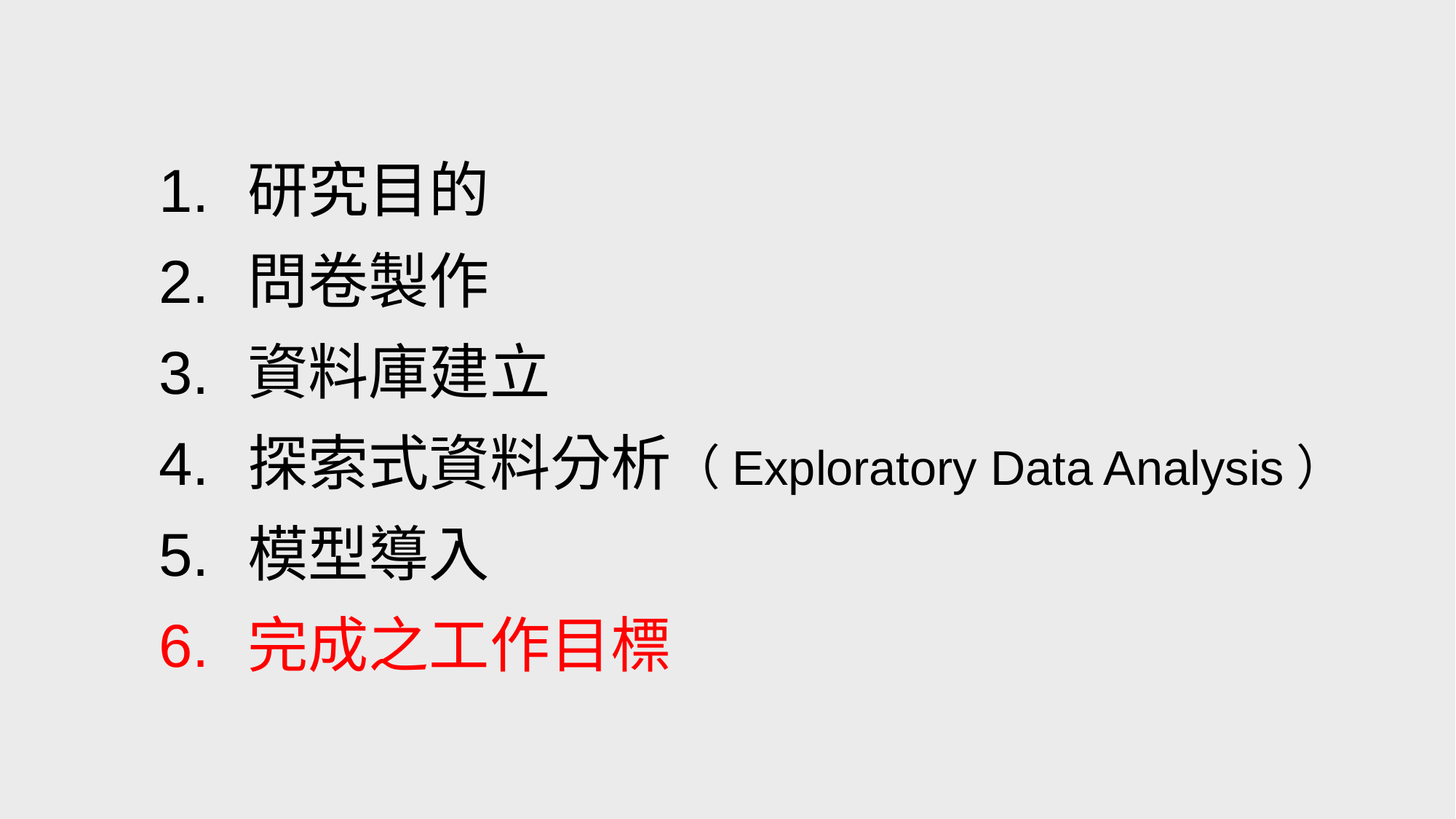

研究目的
問卷製作
資料庫建立
探索式資料分析（Exploratory Data Analysis）
模型導入
完成之工作目標